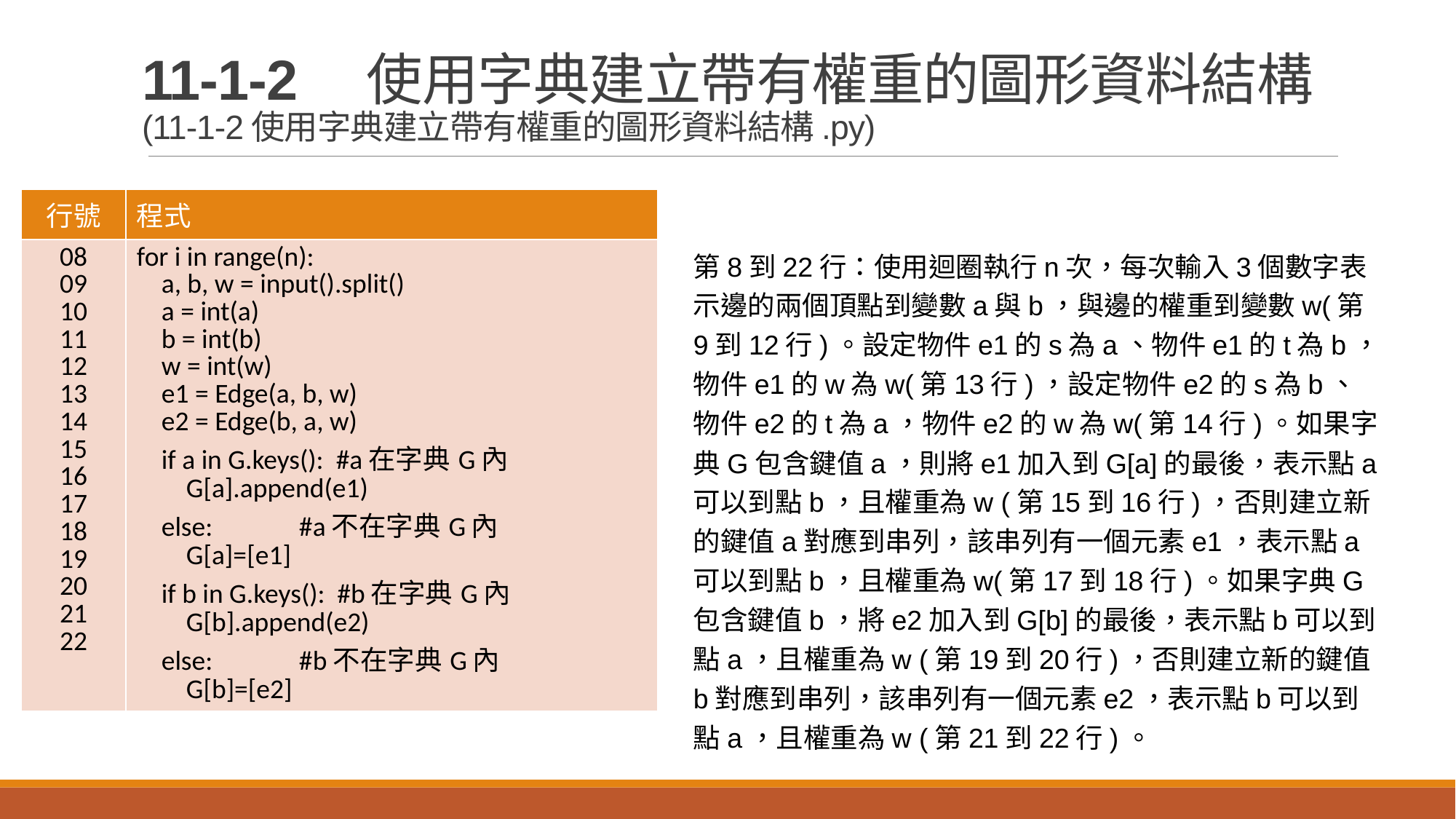

# 11-1-2　使用字典建立帶有權重的圖形資料結構 (11-1-2使用字典建立帶有權重的圖形資料結構.py)
| 行號 | 程式 |
| --- | --- |
| 08 09 10 11 12 13 14 15 16 17 18 19 20 21 22 | for i in range(n): a, b, w = input().split() a = int(a) b = int(b) w = int(w) e1 = Edge(a, b, w) e2 = Edge(b, a, w) if a in G.keys(): #a在字典G內 G[a].append(e1) else: #a不在字典G內 G[a]=[e1] if b in G.keys(): #b在字典G內 G[b].append(e2) else: #b不在字典G內 G[b]=[e2] |
第8到22行：使用迴圈執行n次，每次輸入3個數字表示邊的兩個頂點到變數a與b，與邊的權重到變數w(第9到12行)。設定物件e1的s為a、物件e1的t為b，物件e1的w為w(第13行)，設定物件e2的s為b、物件e2的t為a，物件e2的w為w(第14行)。如果字典G包含鍵值a，則將e1加入到G[a]的最後，表示點a可以到點b，且權重為w (第15到16行)，否則建立新的鍵值a對應到串列，該串列有一個元素e1，表示點a可以到點b，且權重為w(第17到18行)。如果字典G包含鍵值b，將e2加入到G[b]的最後，表示點b可以到點a，且權重為w (第19到20行)，否則建立新的鍵值b對應到串列，該串列有一個元素e2，表示點b可以到點a，且權重為w (第21到22行)。